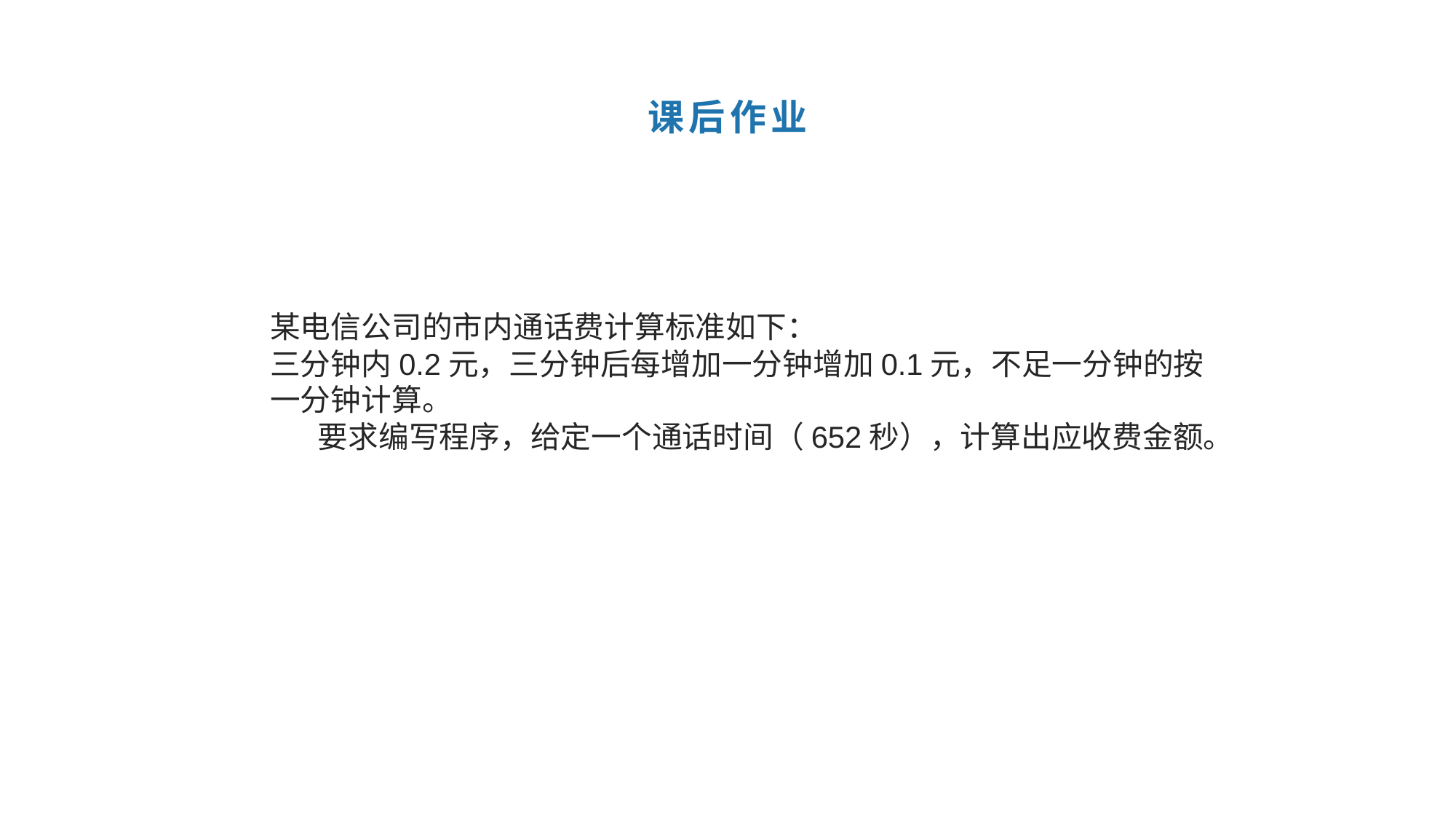

课后作业
某电信公司的市内通话费计算标准如下：
三分钟内0.2元，三分钟后每增加一分钟增加0.1元，不足一分钟的按一分钟计算。
      要求编写程序，给定一个通话时间（652秒），计算出应收费金额。